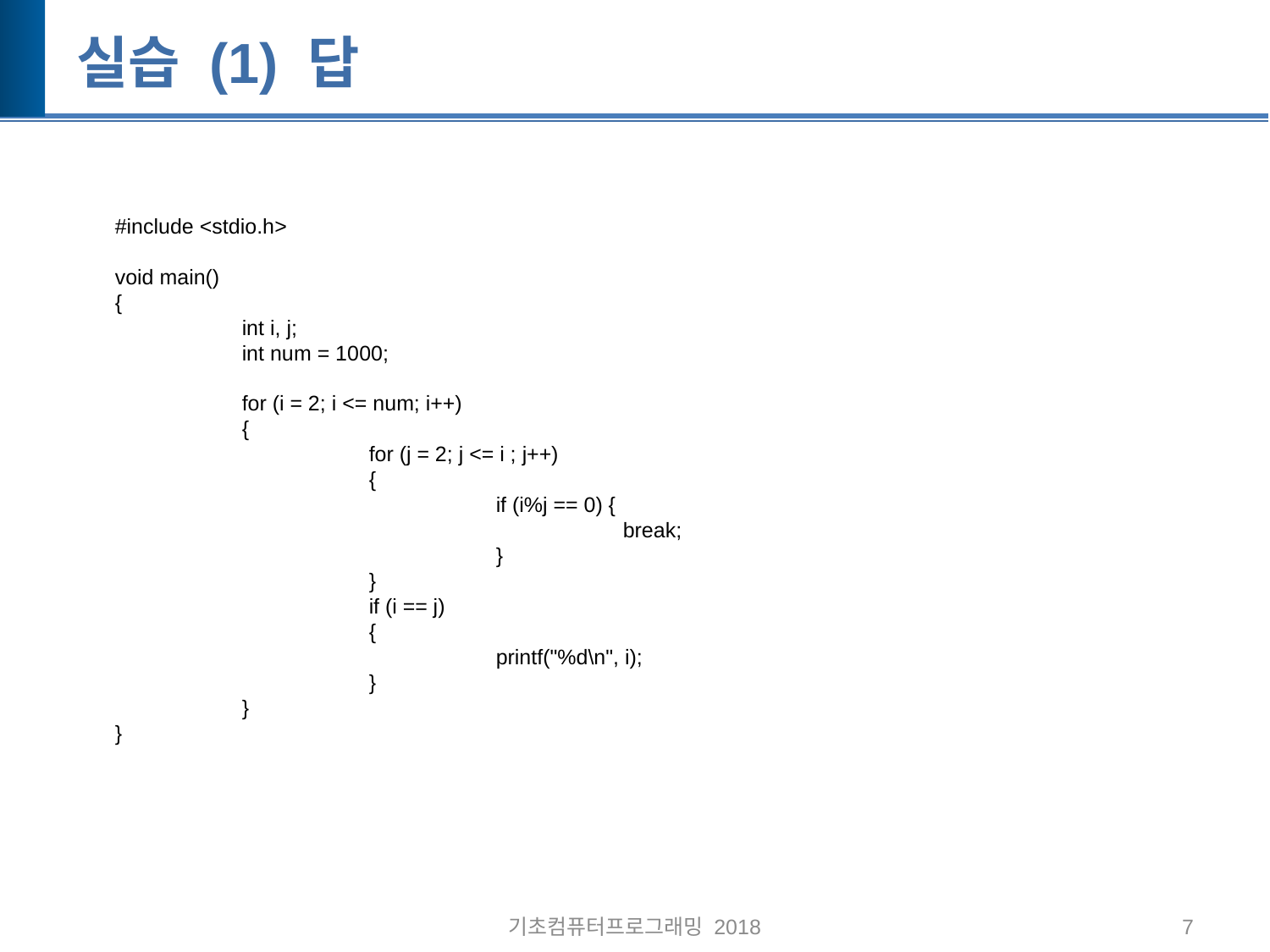

# 실습 (1) 답
#include <stdio.h>

void main()
{
	int i, j;
	int num = 1000;

	for (i = 2; i <= num; i++)
	{
		for (j = 2; j <= i ; j++)
		{
			if (i%j == 0) {
				break;
			}
		}
		if (i == j)
		{
			printf("%d\n", i);
		}
	}
}
기초컴퓨터프로그래밍 2018
7